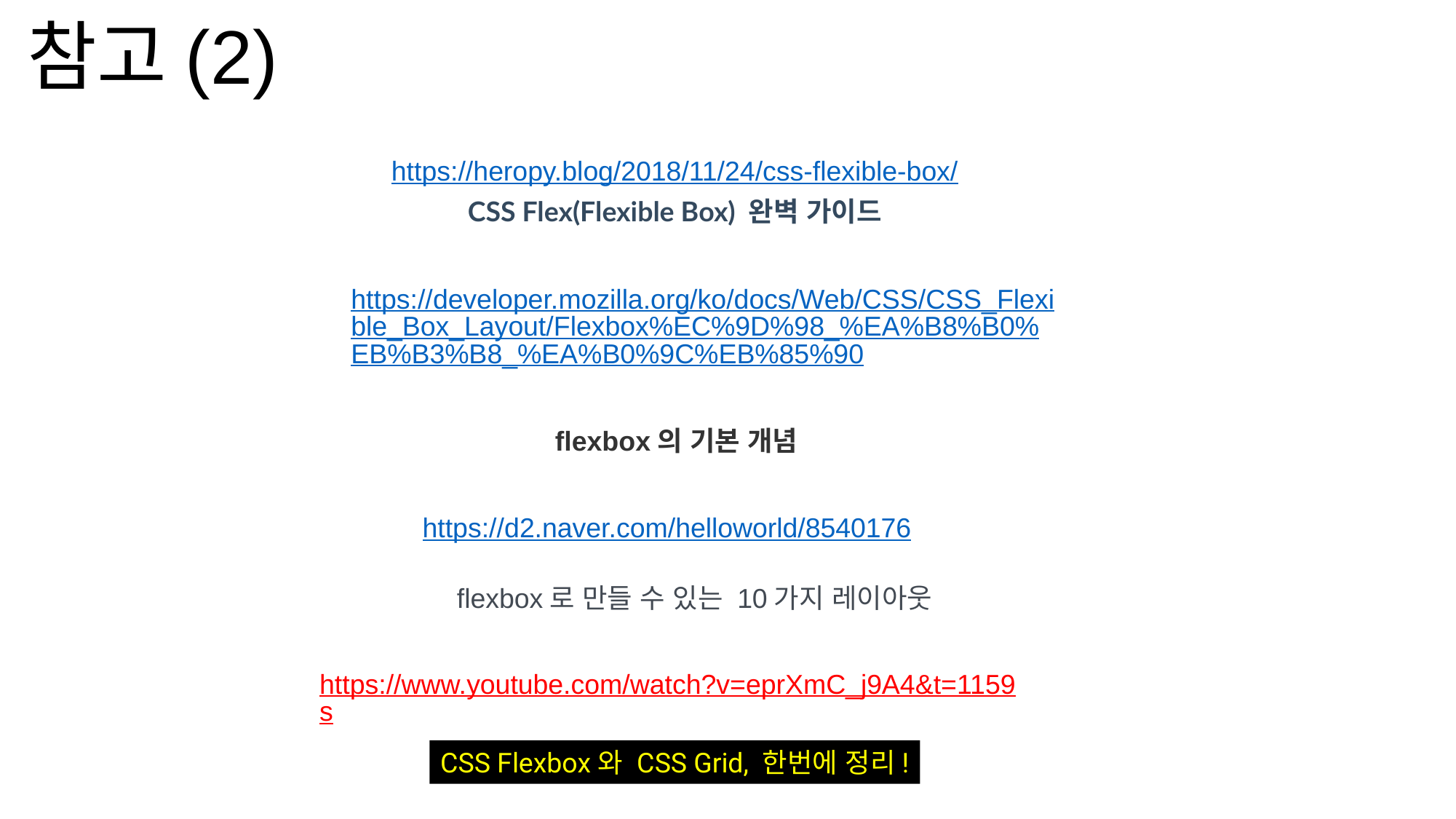

참고(2)
https://heropy.blog/2018/11/24/css-flexible-box/
CSS Flex(Flexible Box) 완벽 가이드
https://developer.mozilla.org/ko/docs/Web/CSS/CSS_Flexible_Box_Layout/Flexbox%EC%9D%98_%EA%B8%B0%EB%B3%B8_%EA%B0%9C%EB%85%90
flexbox의 기본 개념
https://d2.naver.com/helloworld/8540176
flexbox로 만들 수 있는 10가지 레이아웃
https://www.youtube.com/watch?v=eprXmC_j9A4&t=1159s
CSS Flexbox와 CSS Grid, 한번에 정리!